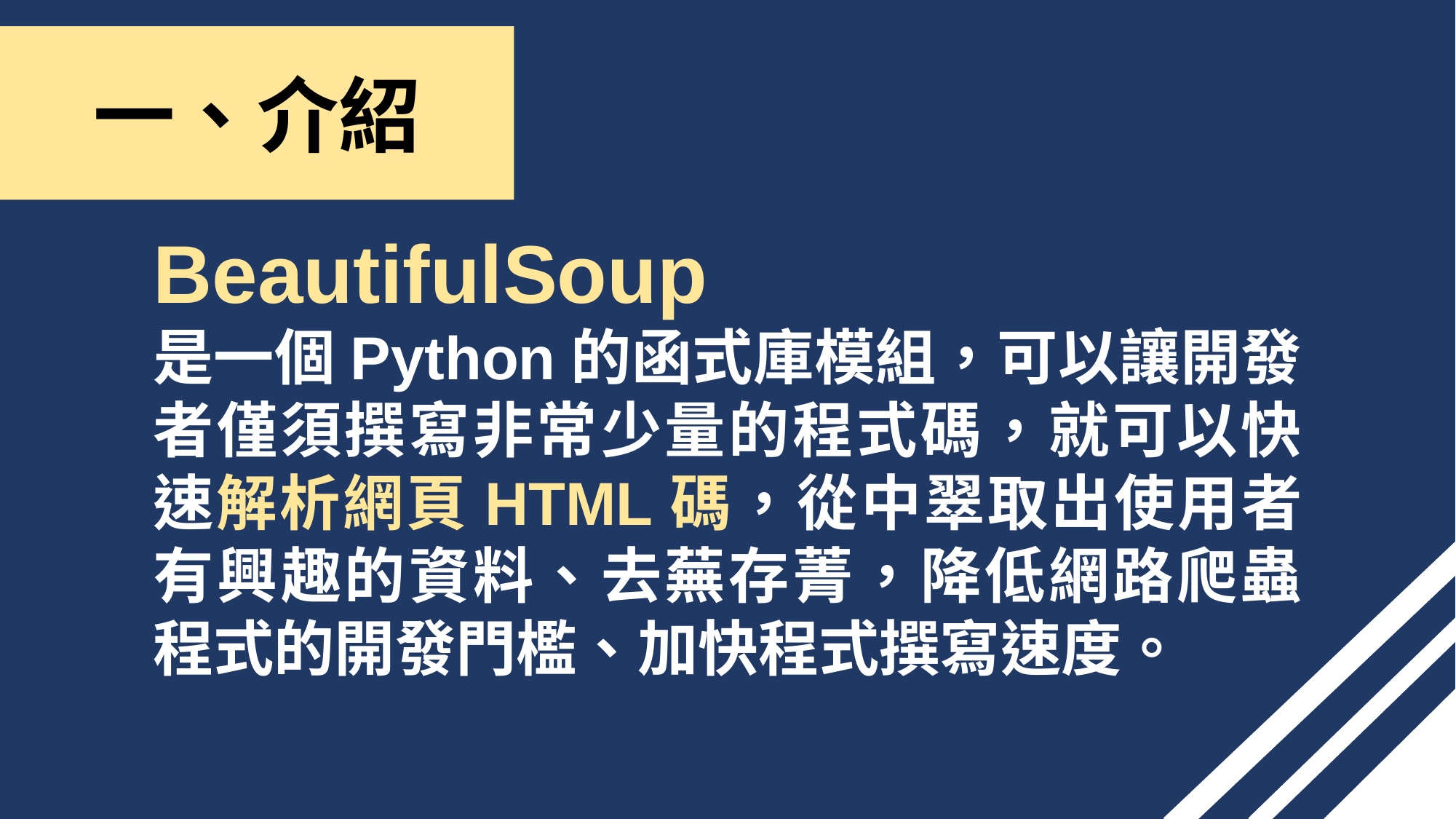

# BeautifulSoup 是一個Python的函式庫模組，可以讓開發者僅須撰寫非常少量的程式碼，就可以快速解析網頁HTML碼，從中翠取出使用者有興趣的資料、去蕪存菁，降低網路爬蟲程式的開發門檻、加快程式撰寫速度。